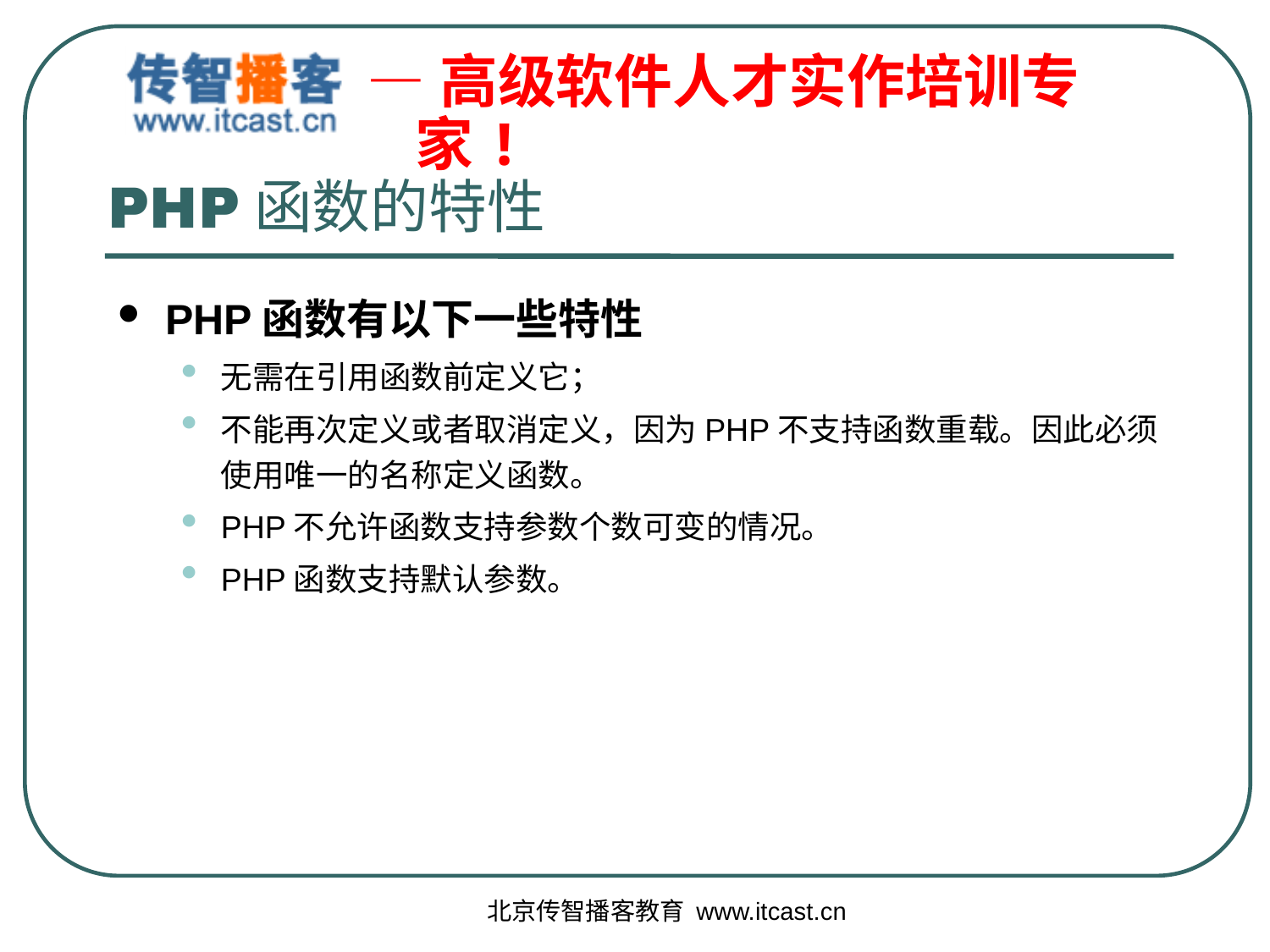

# PHP函数的特性
PHP函数有以下一些特性
无需在引用函数前定义它；
不能再次定义或者取消定义，因为PHP不支持函数重载。因此必须使用唯一的名称定义函数。
PHP不允许函数支持参数个数可变的情况。
PHP函数支持默认参数。